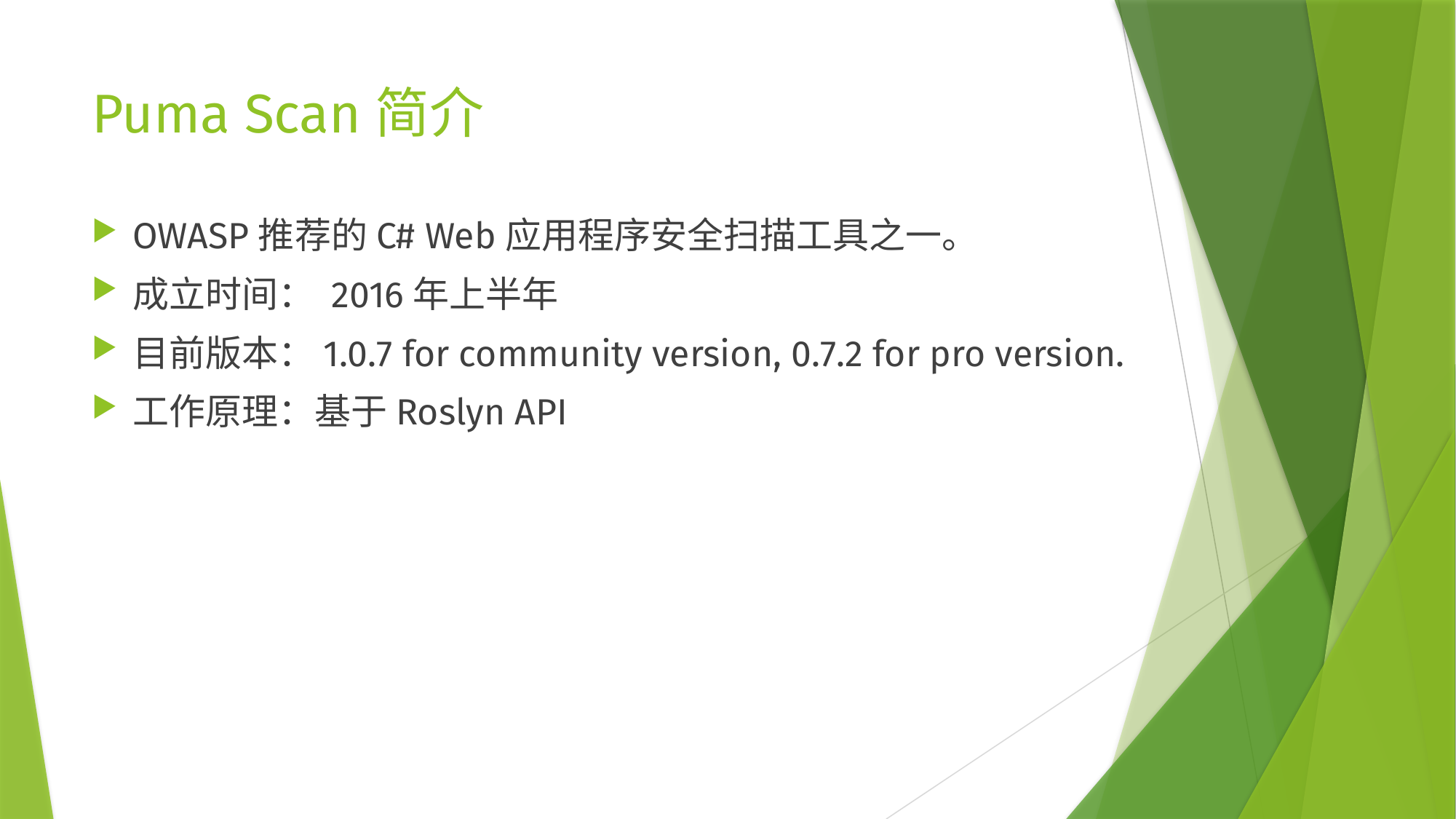

# Puma Scan简介
OWASP推荐的C# Web应用程序安全扫描工具之一。
成立时间： 2016年上半年
目前版本：1.0.7 for community version, 0.7.2 for pro version.
工作原理：基于Roslyn API